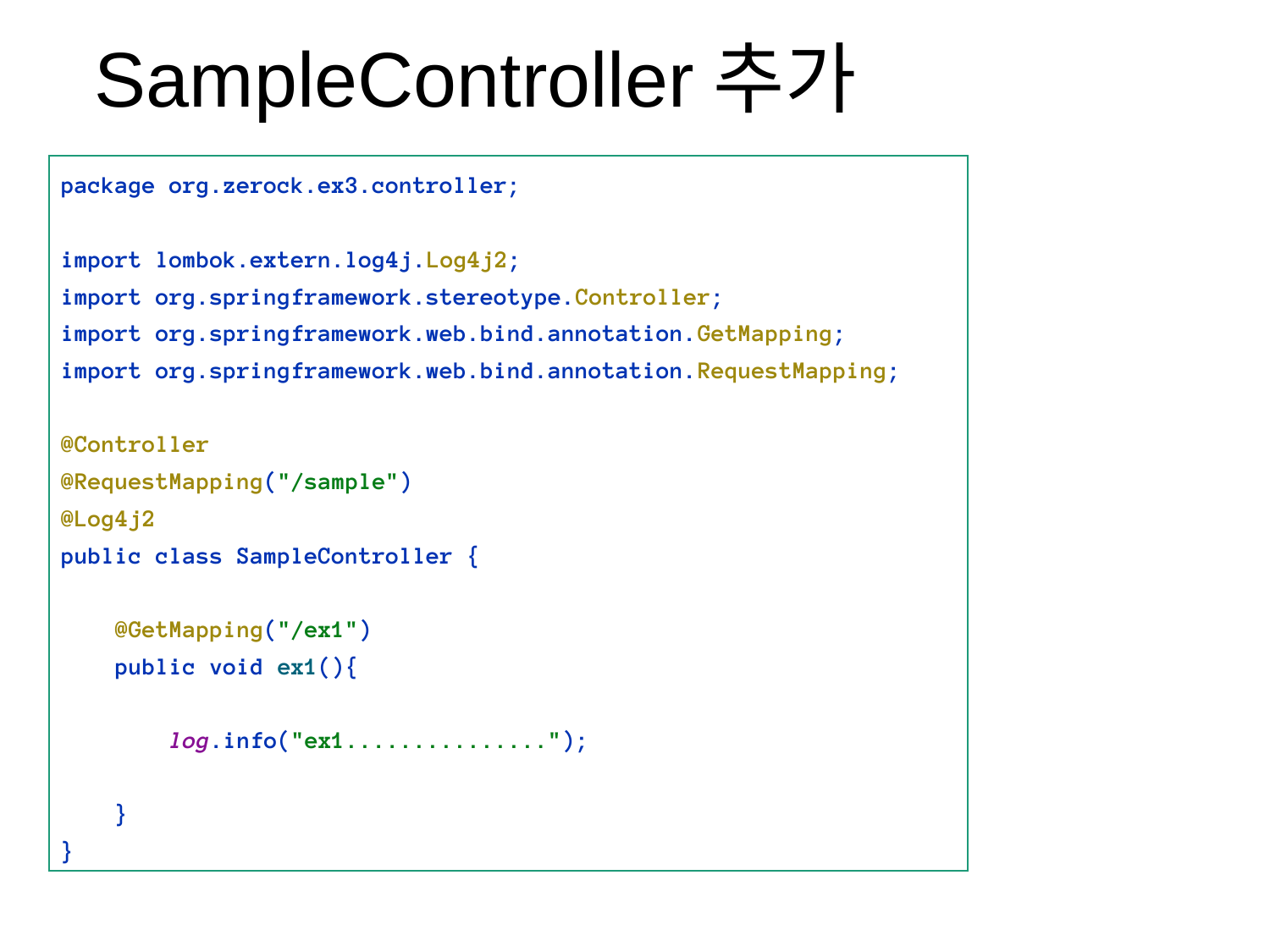

# SampleController추가
package org.zerock.ex3.controller;
import lombok.extern.log4j.Log4j2;
import org.springframework.stereotype.Controller;
import org.springframework.web.bind.annotation.GetMapping;
import org.springframework.web.bind.annotation.RequestMapping;
@Controller
@RequestMapping("/sample")
@Log4j2
public class SampleController {
    @GetMapping("/ex1")
    public void ex1(){
        log.info("ex1...............");
    }
}